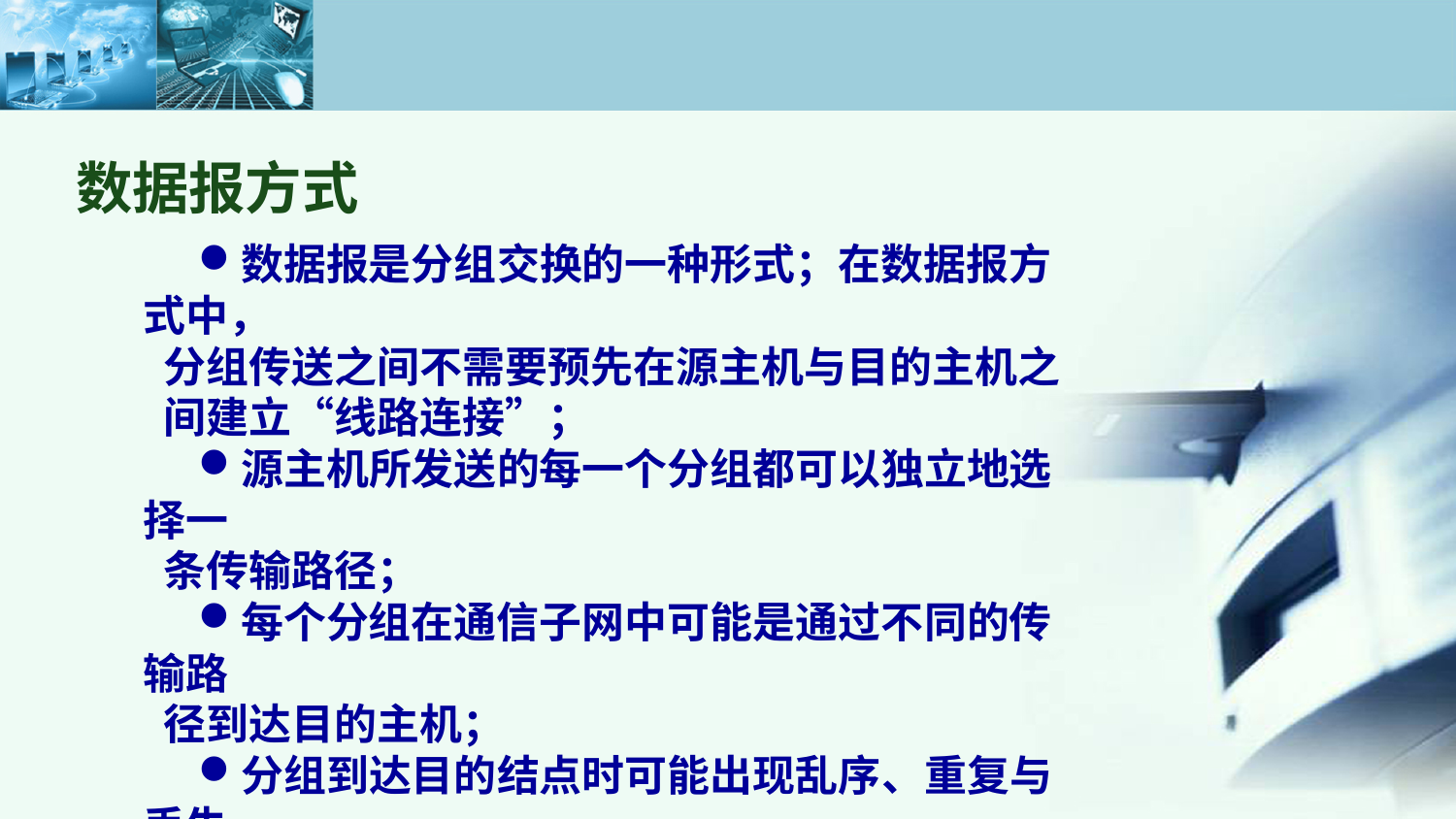

数据报方式
数据报是分组交换的一种形式；在数据报方式中，
分组传送之间不需要预先在源主机与目的主机之
间建立“线路连接”；
源主机所发送的每一个分组都可以独立地选择一
条传输路径；
每个分组在通信子网中可能是通过不同的传输路
径到达目的主机；
分组到达目的结点时可能出现乱序、重复与丢失
现象。